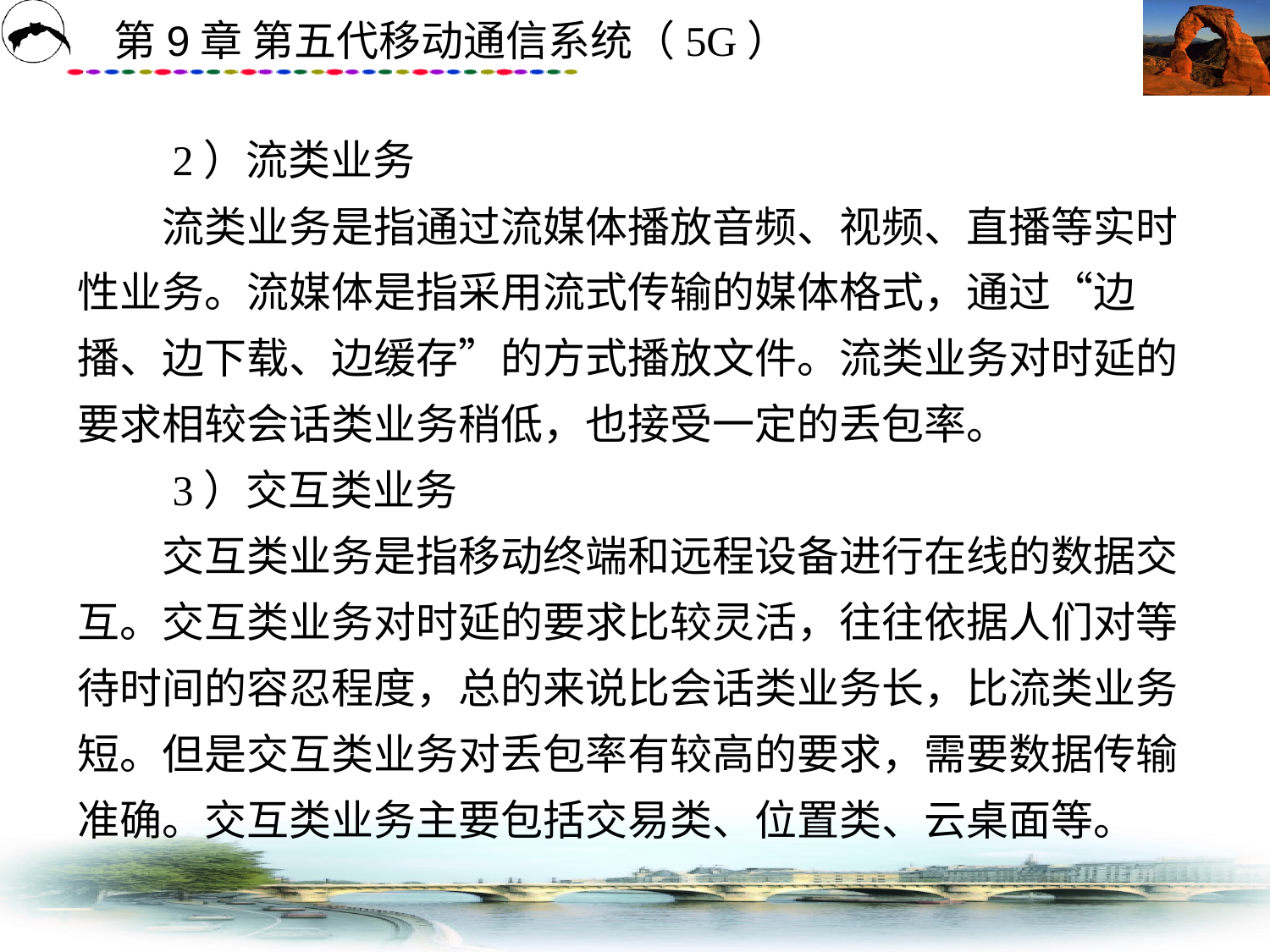

# 2）流类业务 　　流类业务是指通过流媒体播放音频、视频、直播等实时性业务。流媒体是指采用流式传输的媒体格式，通过“边播、边下载、边缓存”的方式播放文件。流类业务对时延的要求相较会话类业务稍低，也接受一定的丢包率。 　　3）交互类业务 　　交互类业务是指移动终端和远程设备进行在线的数据交互。交互类业务对时延的要求比较灵活，往往依据人们对等待时间的容忍程度，总的来说比会话类业务长，比流类业务短。但是交互类业务对丢包率有较高的要求，需要数据传输准确。交互类业务主要包括交易类、位置类、云桌面等。